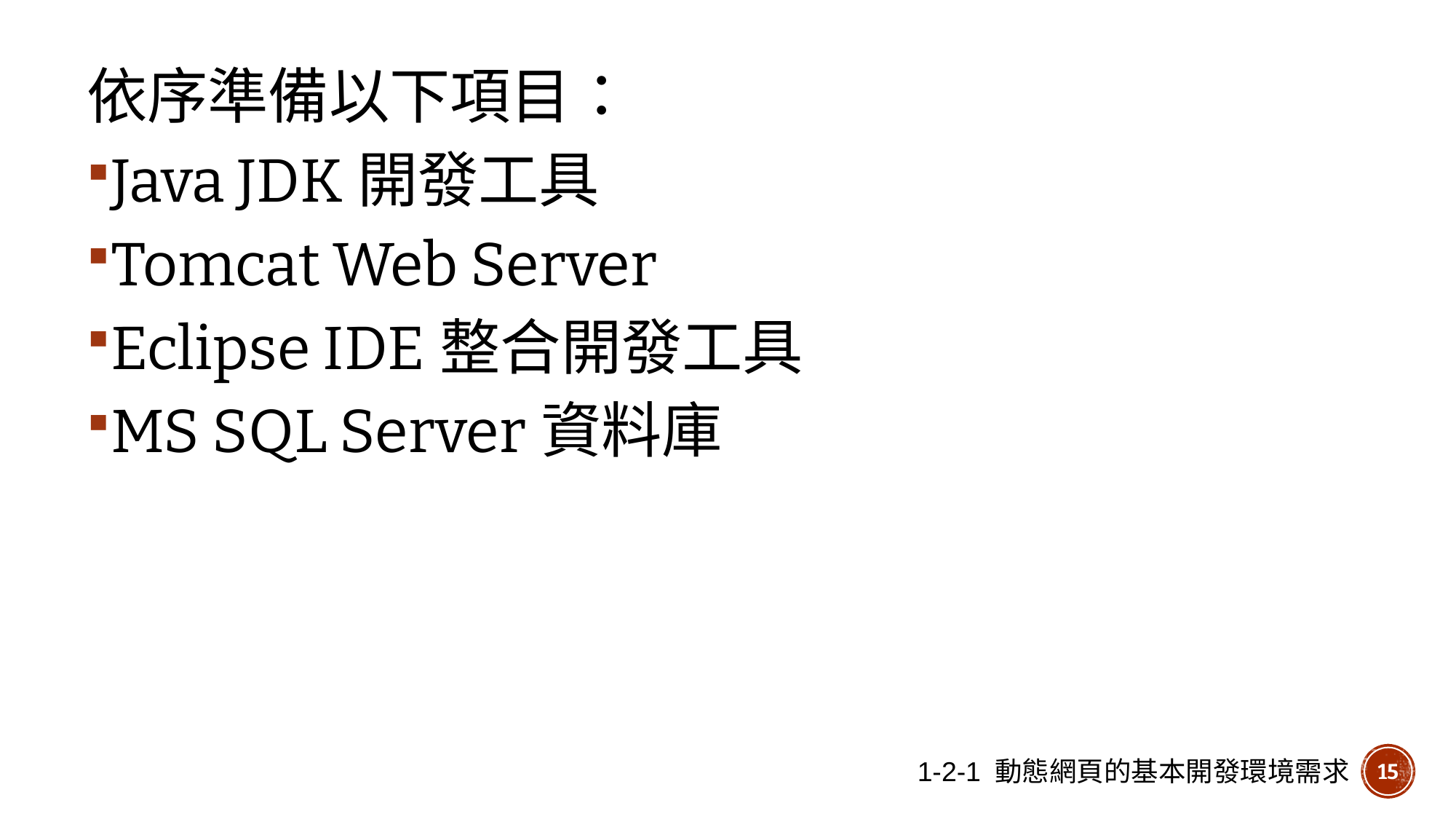

依序準備以下項目：
Java JDK開發工具
Tomcat Web Server
Eclipse IDE整合開發工具
MS SQL Server資料庫
1-2-1 動態網頁的基本開發環境需求

15